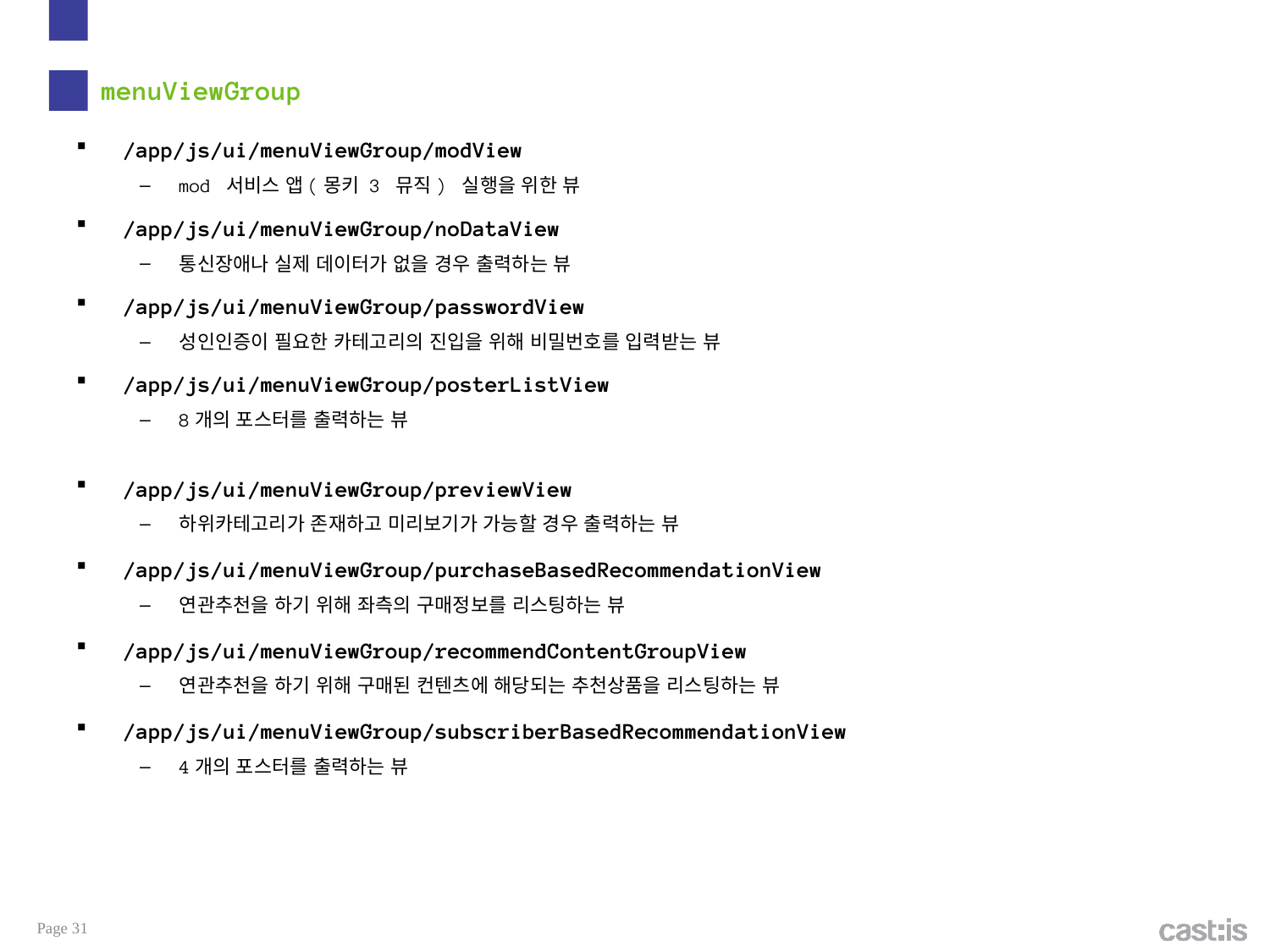

# menuViewGroup
/app/js/ui/menuViewGroup/modView
mod 서비스 앱(몽키 3 뮤직) 실행을 위한 뷰

/app/js/ui/menuViewGroup/noDataView
통신장애나 실제 데이터가 없을 경우 출력하는 뷰

/app/js/ui/menuViewGroup/passwordView
성인인증이 필요한 카테고리의 진입을 위해 비밀번호를 입력받는 뷰

/app/js/ui/menuViewGroup/posterListView
8개의 포스터를 출력하는 뷰

/app/js/ui/menuViewGroup/previewView
하위카테고리가 존재하고 미리보기가 가능할 경우 출력하는 뷰

/app/js/ui/menuViewGroup/purchaseBasedRecommendationView
연관추천을 하기 위해 좌측의 구매정보를 리스팅하는 뷰

/app/js/ui/menuViewGroup/recommendContentGroupView
연관추천을 하기 위해 구매된 컨텐츠에 해당되는 추천상품을 리스팅하는 뷰

/app/js/ui/menuViewGroup/subscriberBasedRecommendationView
4개의 포스터를 출력하는 뷰

Page 31